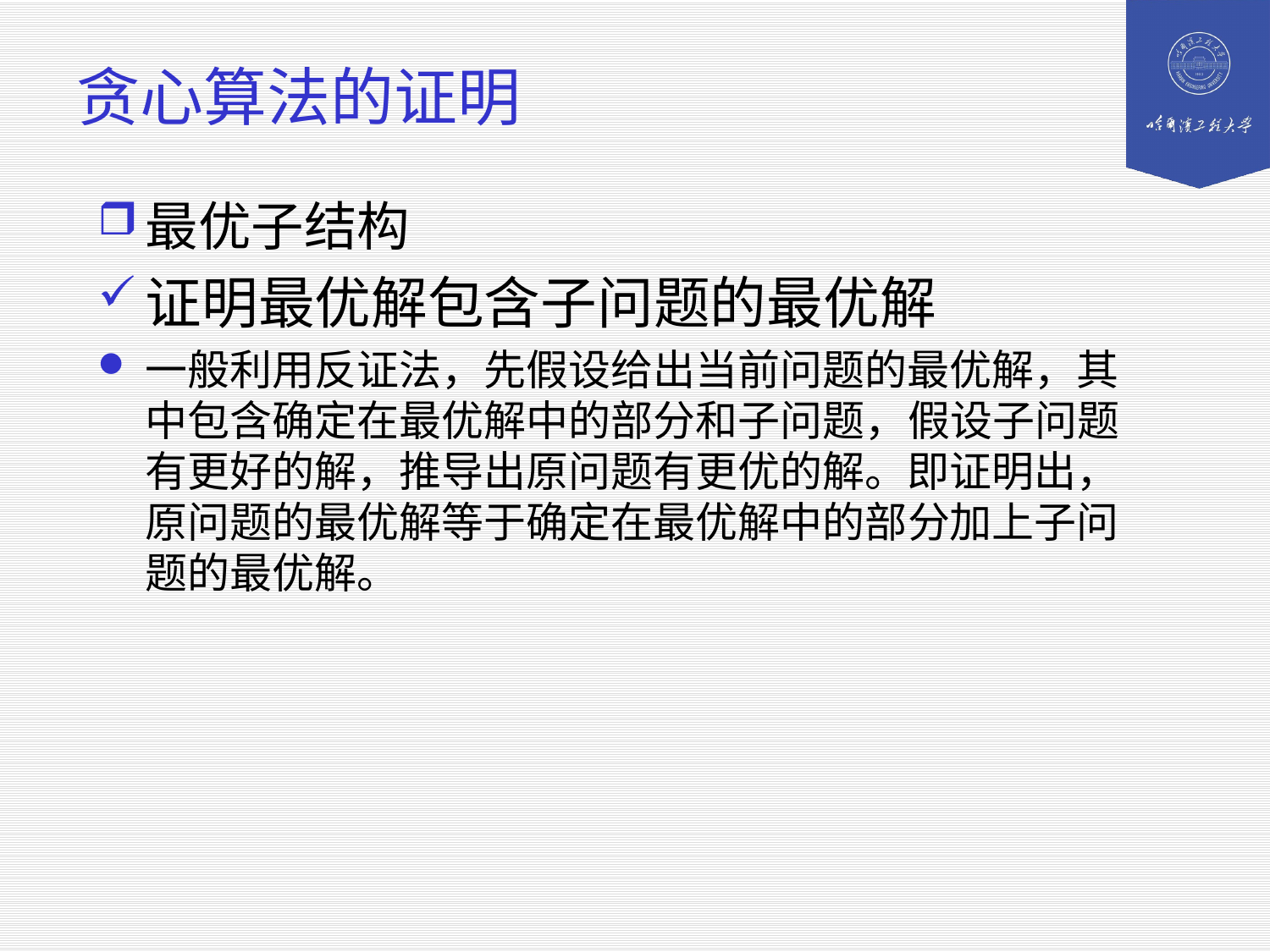

# 贪心算法的证明
最优子结构
证明最优解包含子问题的最优解
一般利用反证法，先假设给出当前问题的最优解，其中包含确定在最优解中的部分和子问题，假设子问题有更好的解，推导出原问题有更优的解。即证明出，原问题的最优解等于确定在最优解中的部分加上子问题的最优解。